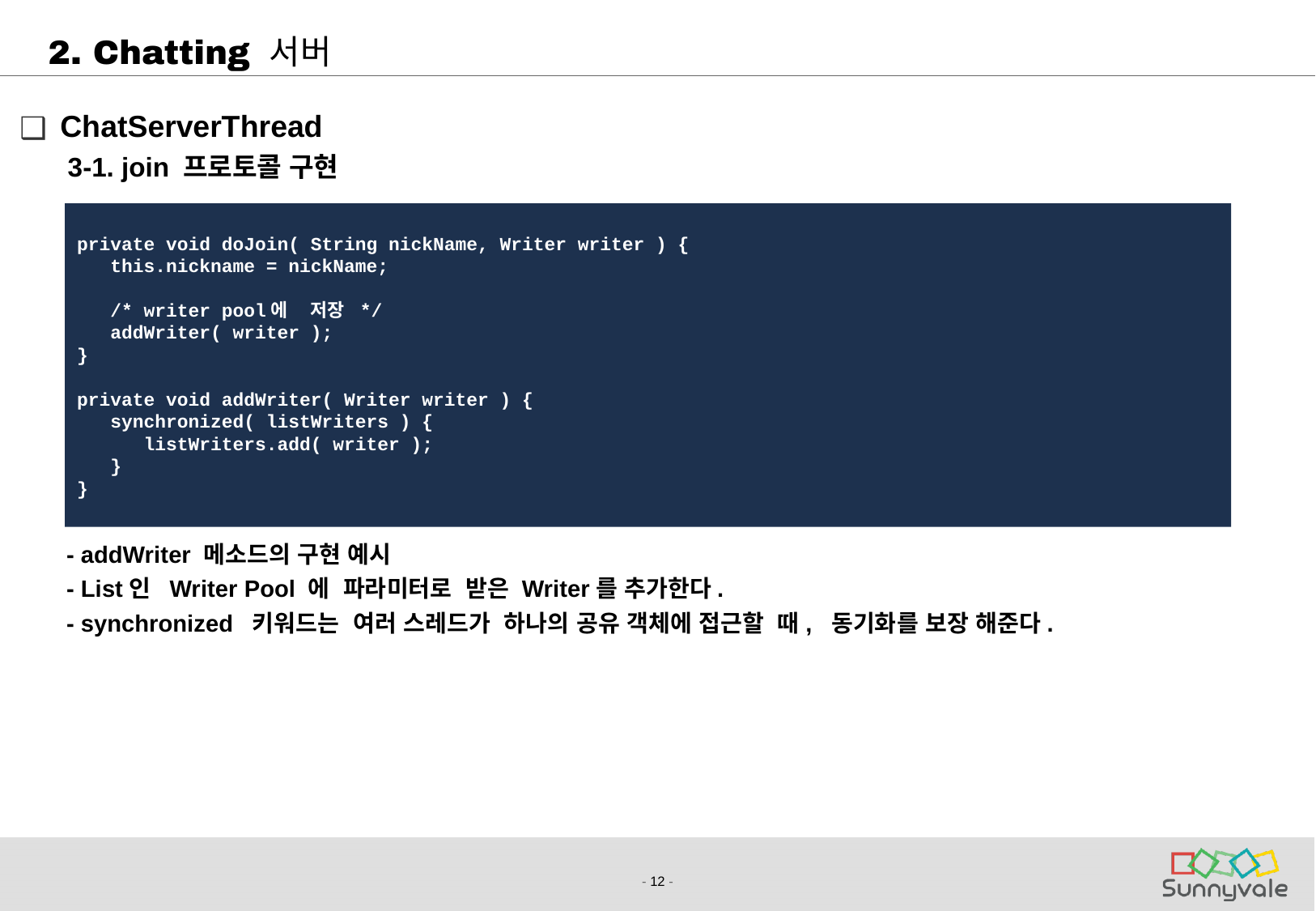

# 2. Chatting 서버
ChatServerThread
	 3-1. join 프로토콜 구현

         - 프로토콜
            join:nickname\n

       - addWriter 메소드의 구현 예시
       - List인  Writer Pool 에  파라미터로  받은 Writer를 추가한다.
       - synchronized  키워드는  여러 스레드가  하나의 공유 객체에 접근할  때,  동기화를 보장 해준다.

private void doJoin( String nickName, Writer writer ) {
   this.nickname = nickName;

   /* writer pool에  저장 */
   addWriter( writer );
}

private void addWriter( Writer writer ) {
   synchronized( listWriters ) {
      listWriters.add( writer );
   }
}